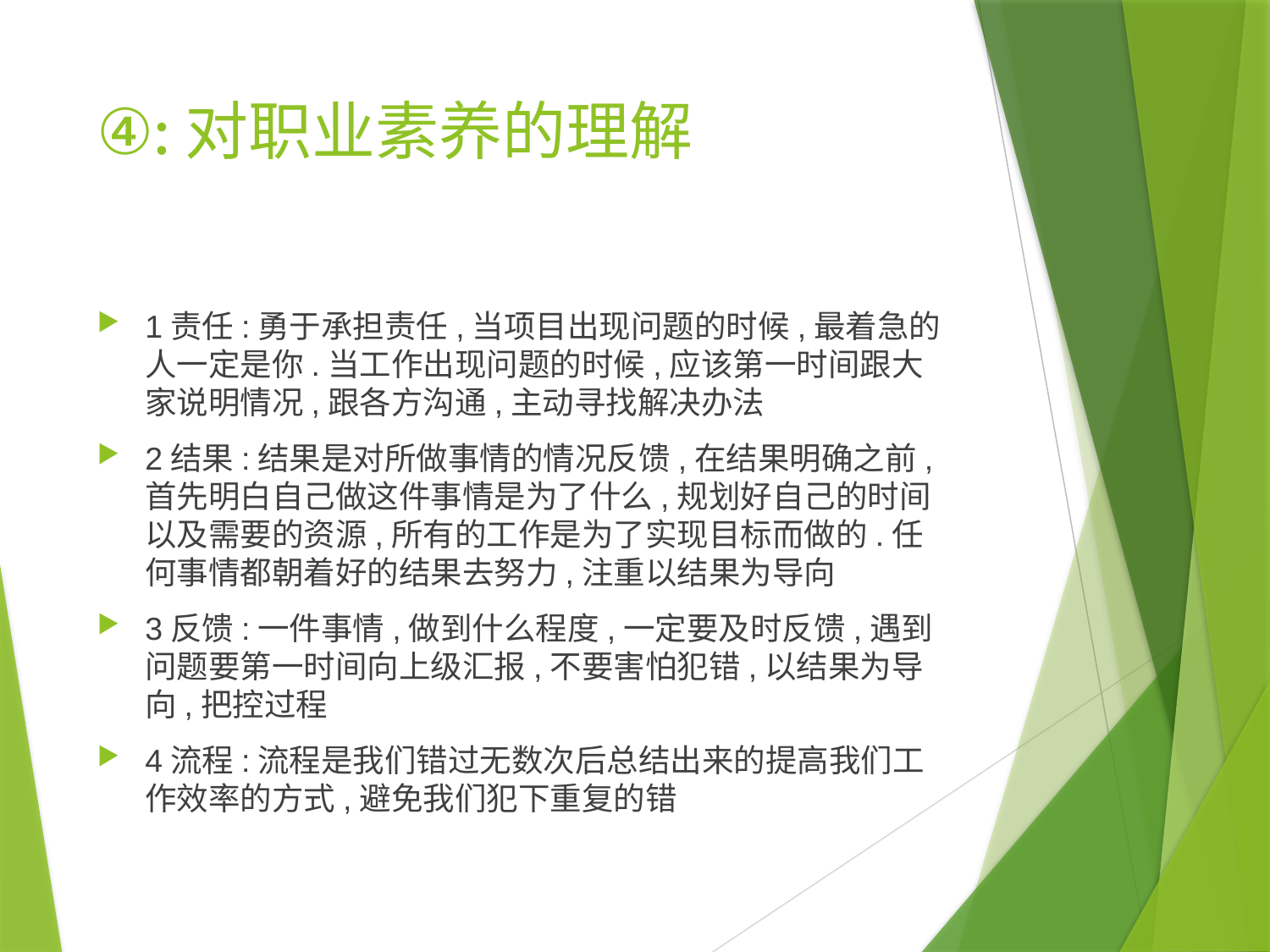

# ④:对职业素养的理解
1责任:勇于承担责任,当项目出现问题的时候,最着急的人一定是你.当工作出现问题的时候,应该第一时间跟大家说明情况,跟各方沟通,主动寻找解决办法
2结果:结果是对所做事情的情况反馈,在结果明确之前,首先明白自己做这件事情是为了什么,规划好自己的时间以及需要的资源,所有的工作是为了实现目标而做的.任何事情都朝着好的结果去努力,注重以结果为导向
3反馈:一件事情,做到什么程度,一定要及时反馈,遇到问题要第一时间向上级汇报,不要害怕犯错,以结果为导向,把控过程
4流程:流程是我们错过无数次后总结出来的提高我们工作效率的方式,避免我们犯下重复的错